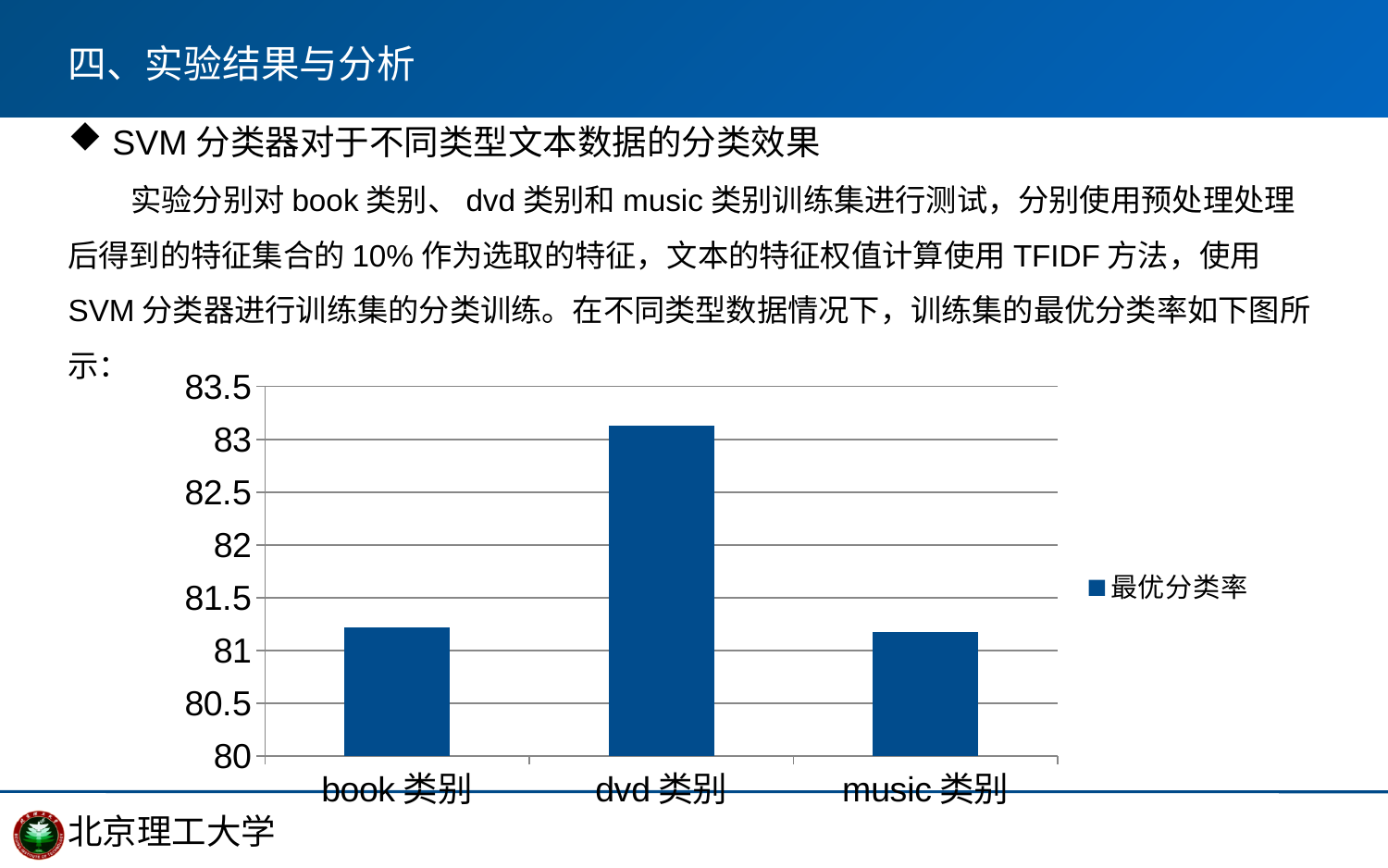

四、实验结果与分析
 SVM分类器对于不同类型文本数据的分类效果
        实验分别对book类别、dvd类别和music类别训练集进行测试，分别使用预处理处理后得到的特征集合的10%作为选取的特征，文本的特征权值计算使用TFIDF方法，使用SVM分类器进行训练集的分类训练。在不同类型数据情况下，训练集的最优分类率如下图所示：

### Chart

| Category | 最优分类率 |
|---|---|
| book类别 | 81.2222 |
| dvd类别 | 83.1295 |
| music类别 | 81.1788 |